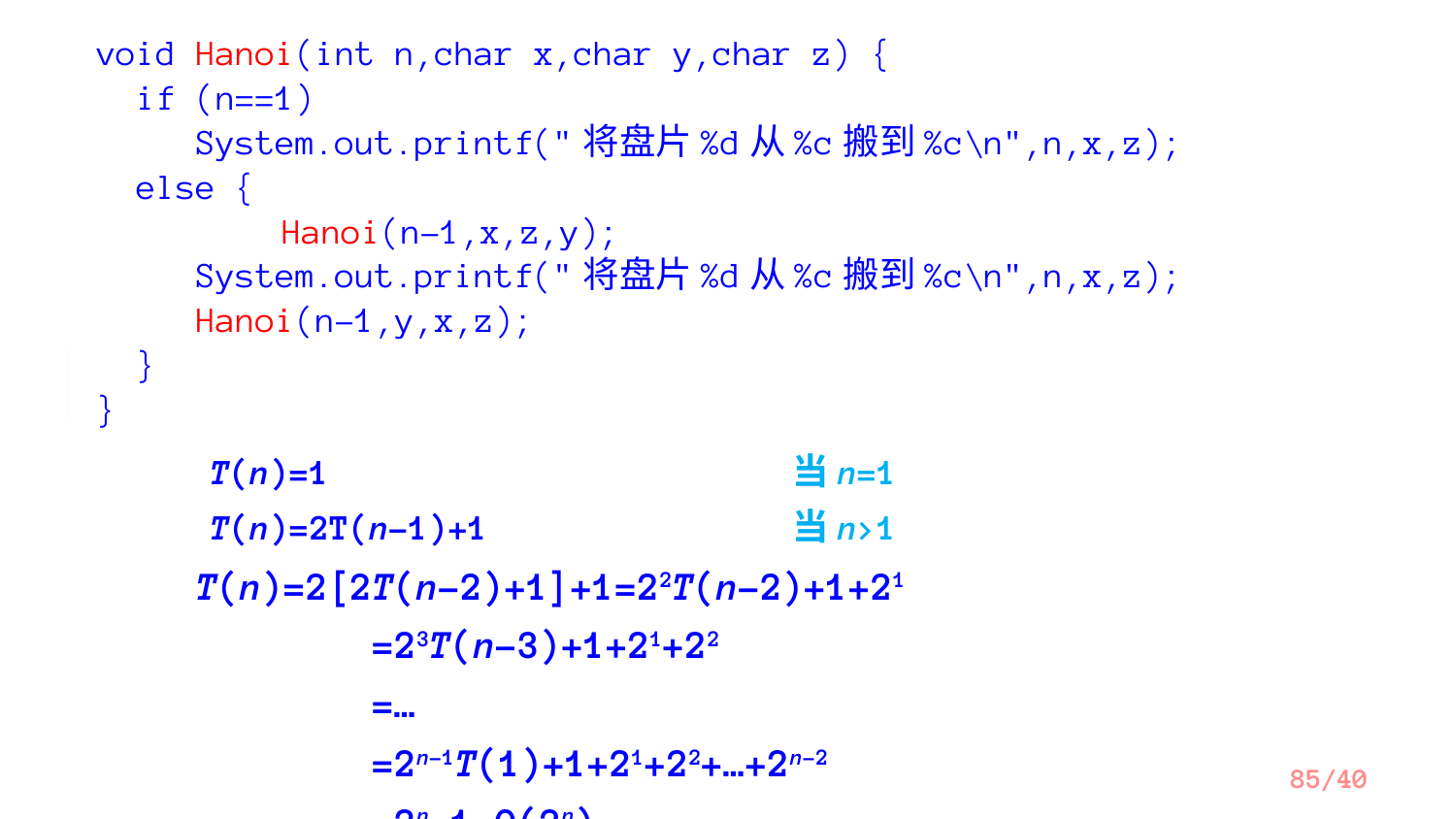

void Hanoi(int n,char x,char y,char z) {
  if (n==1)
     System.out.printf("将盘片%d从%c搬到%c\n",n,x,z);
  else {
	  Hanoi(n-1,x,z,y);
     System.out.printf("将盘片%d从%c搬到%c\n",n,x,z);
     Hanoi(n-1,y,x,z);
  }
}
解
Hanoi(n，x，y，z)的执行时间为T(n)
T(n)=1				当n=1
T(n)=2T(n-1)+1			当n>1
T(n)=2[2T(n-2)+1]+1=22T(n-2)+1+21
        =23T(n-3)+1+21+22
        =…
        =2n-1T(1)+1+21+22+…+2n-2
        =2n-1=O(2n)
85/40